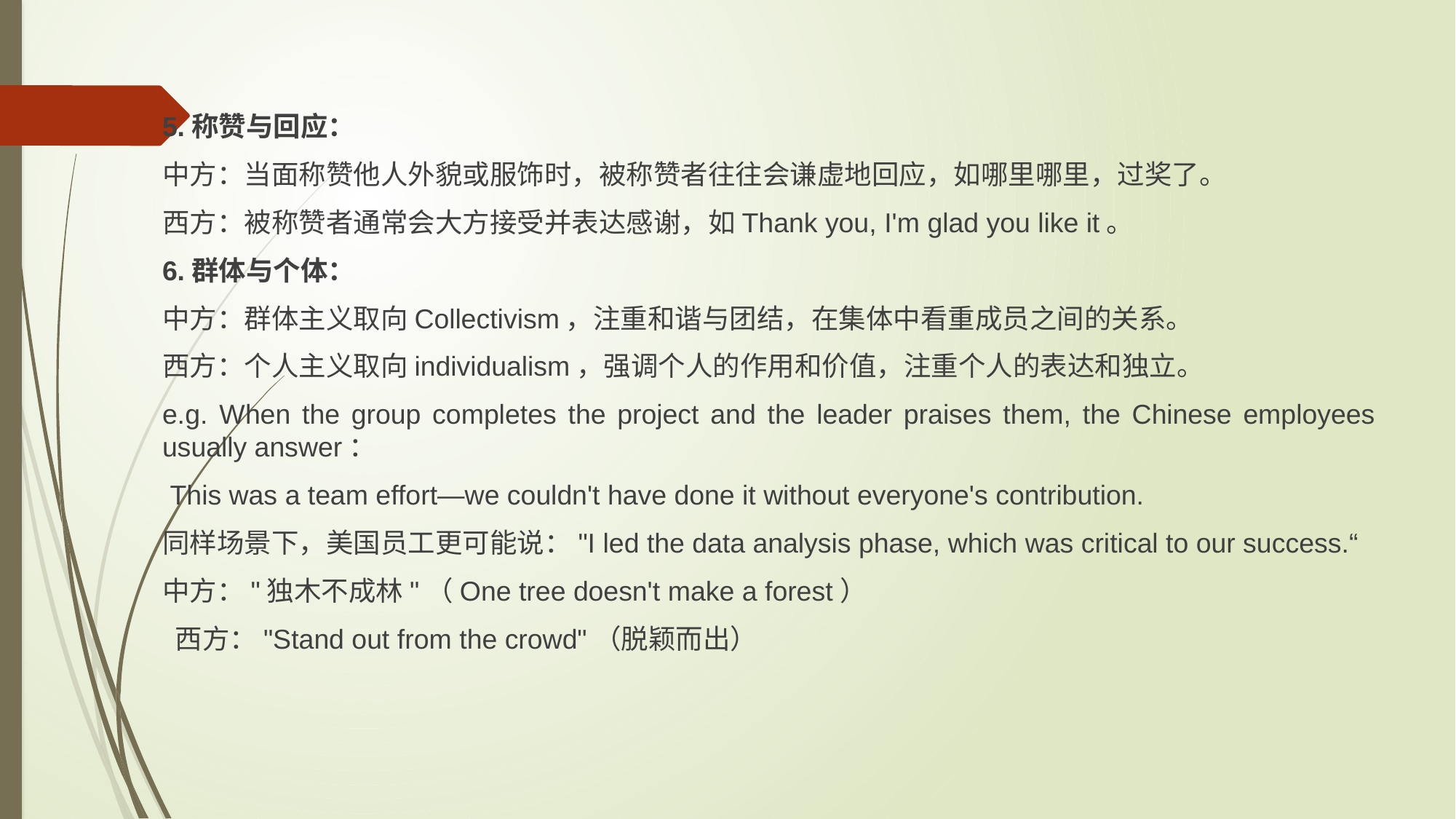

#
5.称赞与回应：
中方：当面称赞他人外貌或服饰时，被称赞者往往会谦虚地回应，如哪里哪里，过奖了。
西方：被称赞者通常会大方接受并表达感谢，如Thank you, I'm glad you like it。
6.群体与个体：
中方：群体主义取向Collectivism，注重和谐与团结，在集体中看重成员之间的关系。
西方：个人主义取向individualism，强调个人的作用和价值，注重个人的表达和独立。
e.g. When the group completes the project and the leader praises them, the Chinese employees usually answer：
 This was a team effort—we couldn't have done it without everyone's contribution.
同样场景下，美国员工更可能说："I led the data analysis phase, which was critical to our success.“
中方："独木不成林"（One tree doesn't make a forest）
 西方："Stand out from the crowd"（脱颖而出）